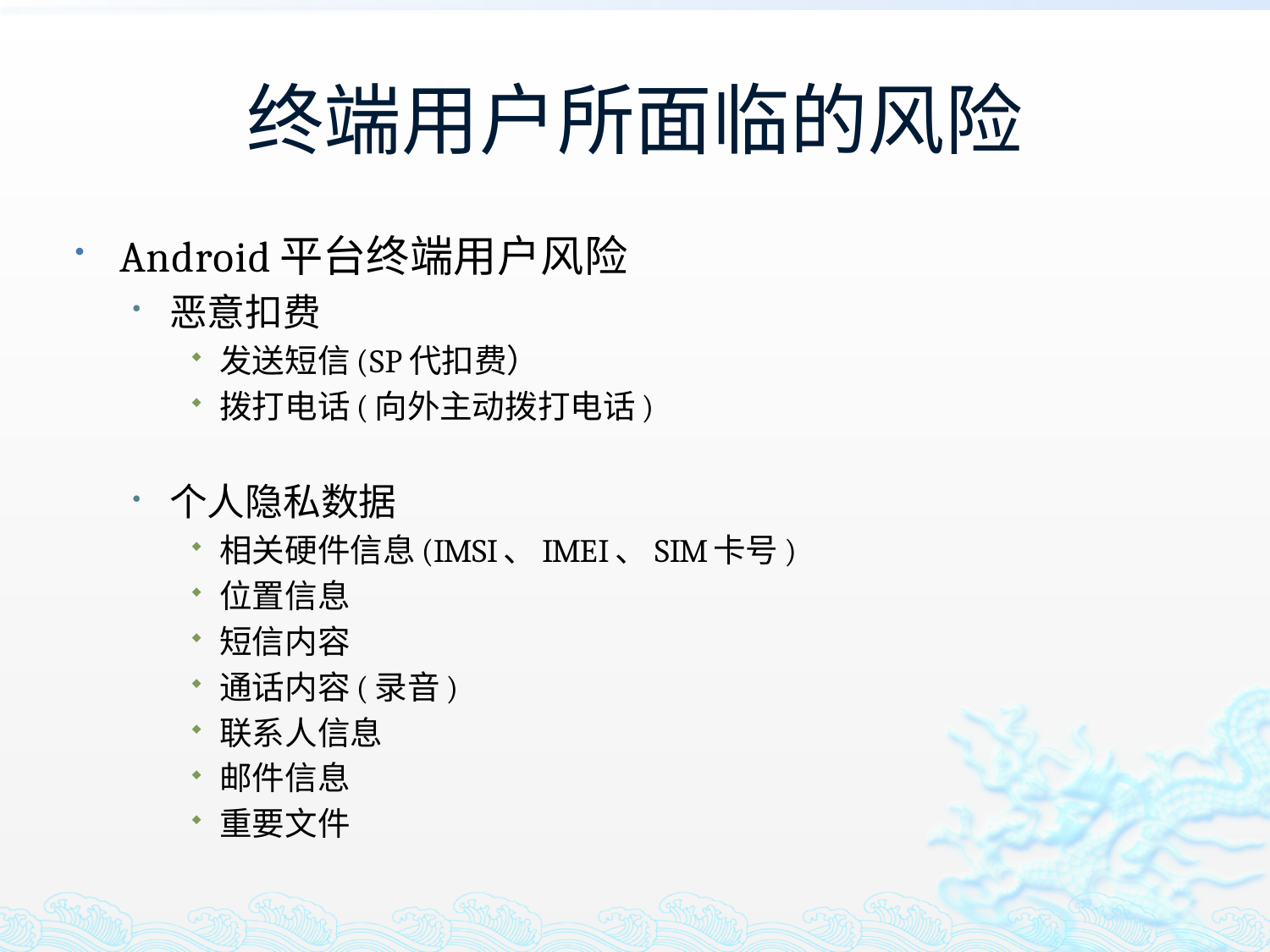

# 终端用户所面临的风险
Android平台终端用户风险
恶意扣费
发送短信(SP代扣费）
拨打电话(向外主动拨打电话)

个人隐私数据
相关硬件信息(IMSI、IMEI、SIM卡号)
位置信息
短信内容
通话内容(录音)
联系人信息
邮件信息
重要文件